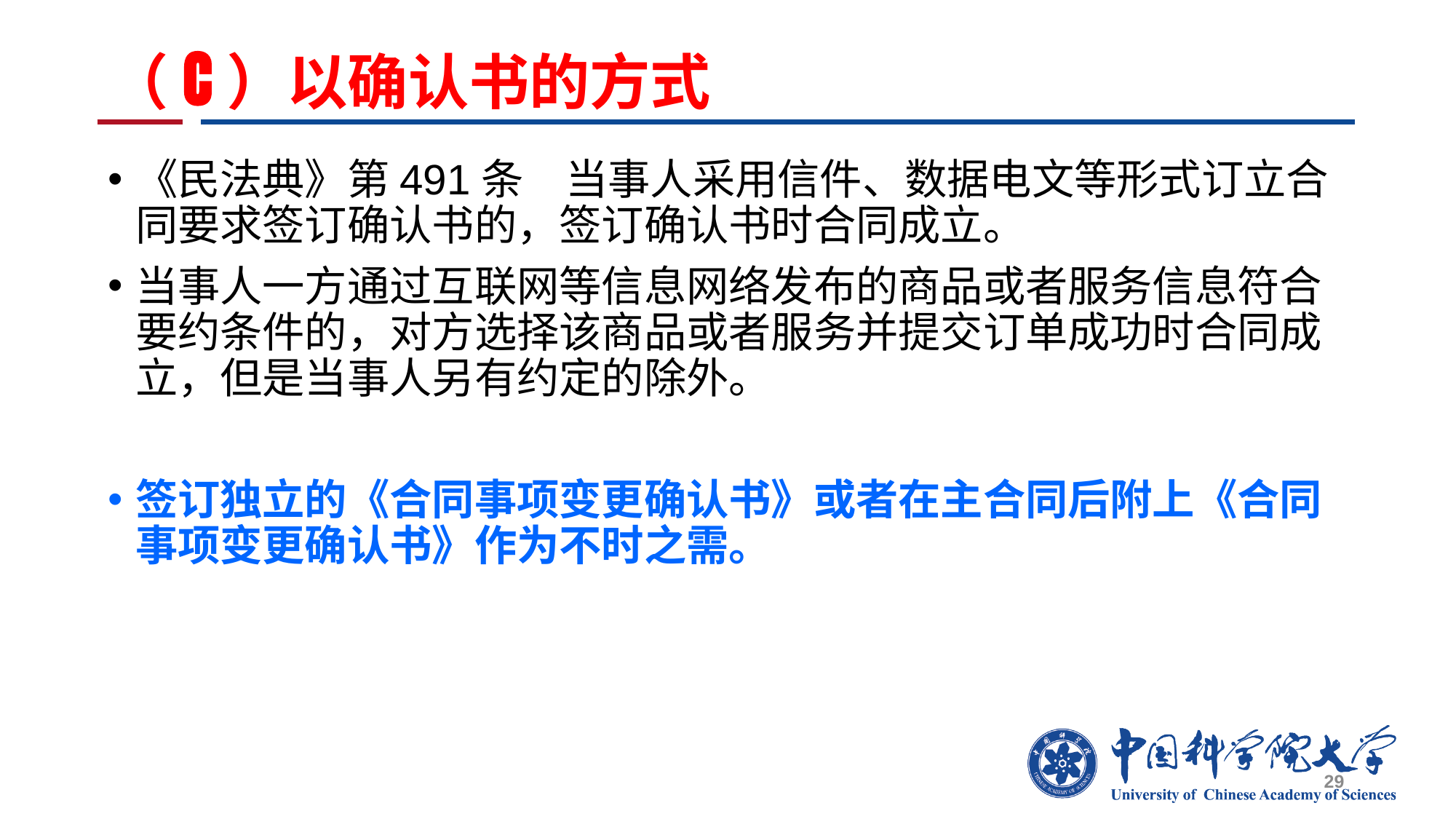

# （C）以确认书的方式
《民法典》第491条　当事人采用信件、数据电文等形式订立合同要求签订确认书的，签订确认书时合同成立。
当事人一方通过互联网等信息网络发布的商品或者服务信息符合要约条件的，对方选择该商品或者服务并提交订单成功时合同成立，但是当事人另有约定的除外。

签订独立的《合同事项变更确认书》或者在主合同后附上《合同事项变更确认书》作为不时之需。

29